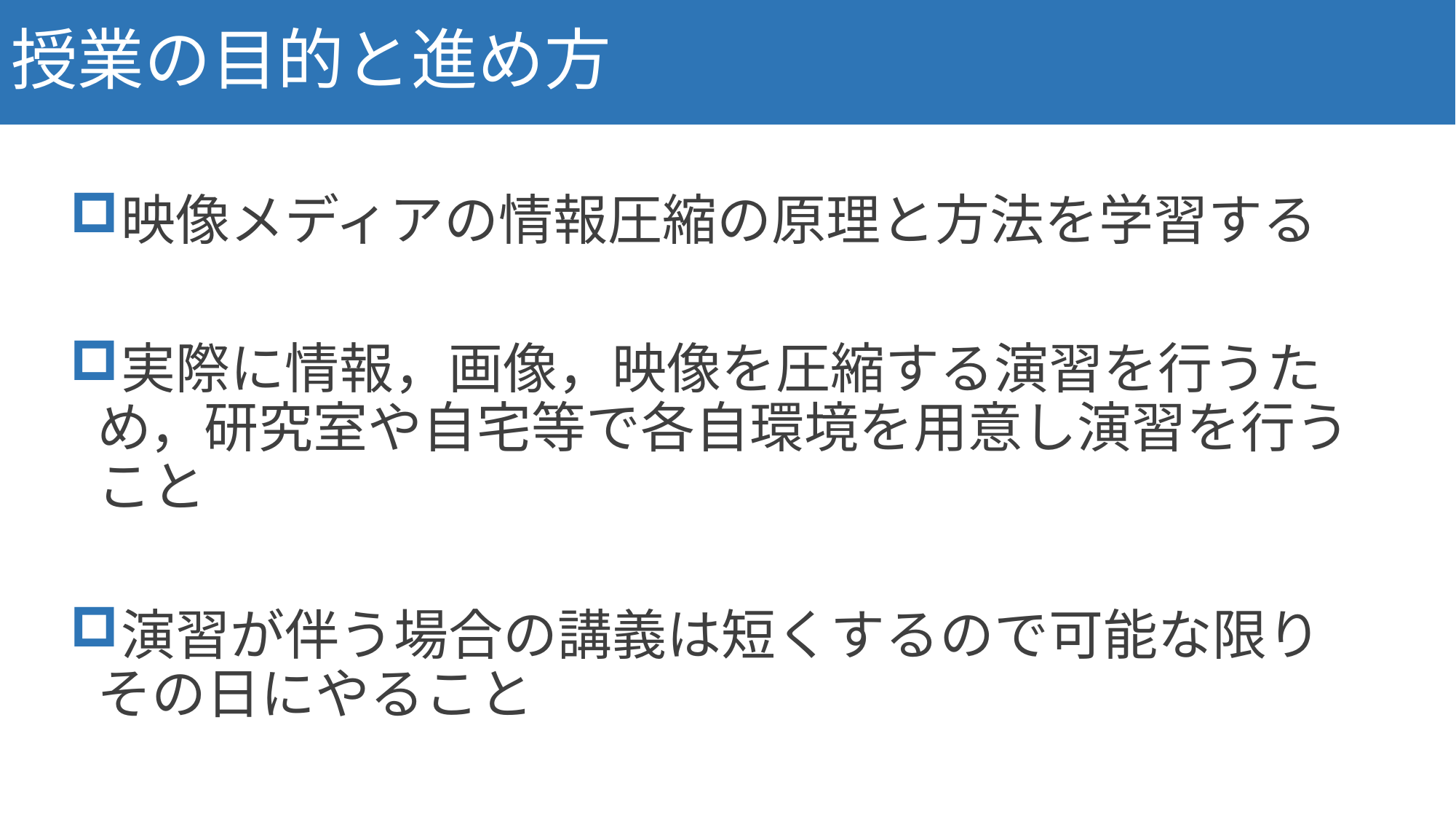

# 授業の目的と進め方
4
映像メディアの情報圧縮の原理と方法を学習する

実際に情報，画像，映像を圧縮する演習を行うため，研究室や自宅等で各自環境を用意し演習を行うこと

演習が伴う場合の講義は短くするので可能な限りその日にやること